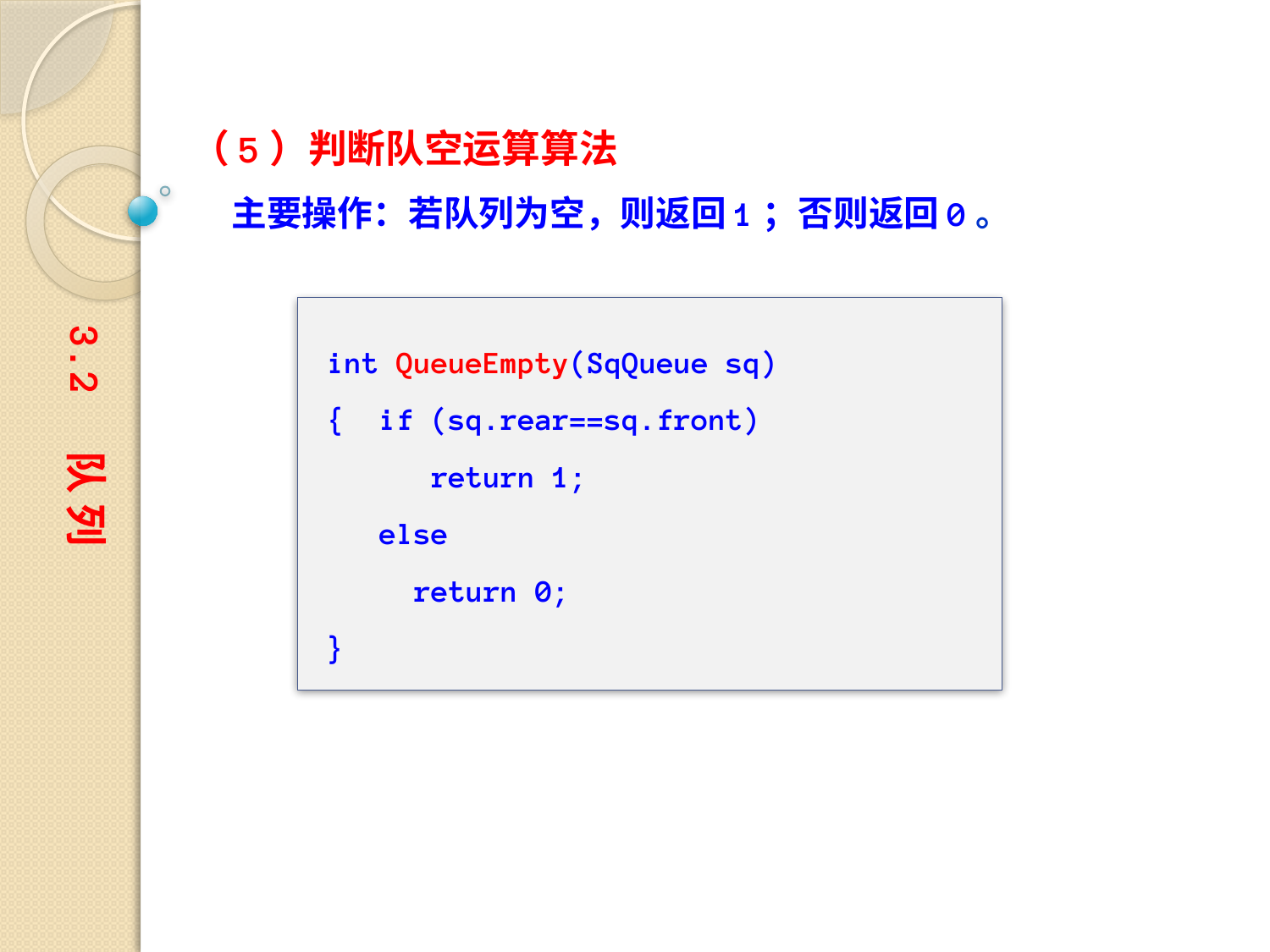

（5）判断队空运算算法
    主要操作：若队列为空，则返回1；否则返回0。
3.2  队 列
int QueueEmpty(SqQueue sq)
{  if (sq.rear==sq.front)
      return 1;
   else
     return 0;
}